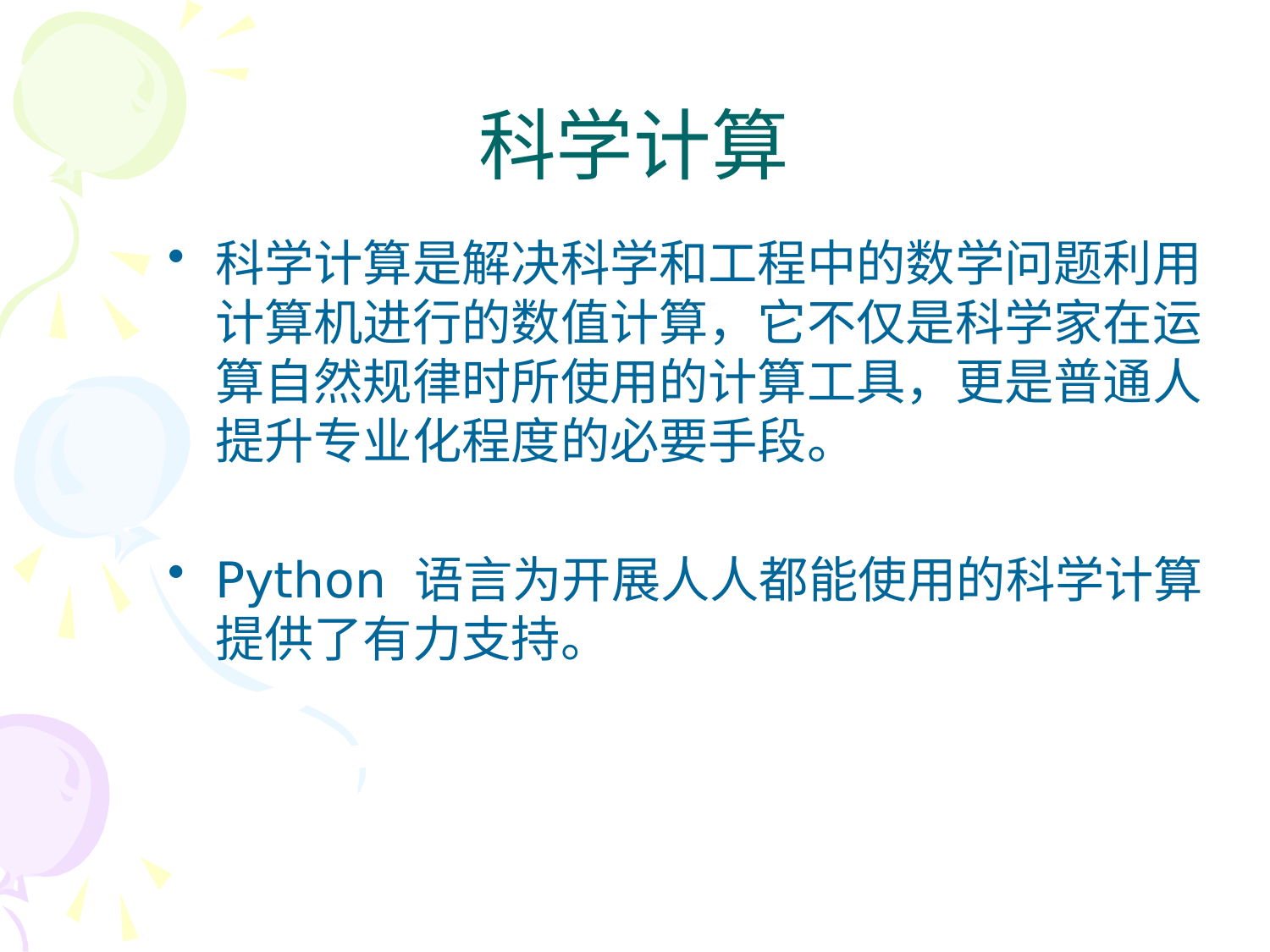

# 科学计算
科学计算是解决科学和工程中的数学问题利用计算机进行的数值计算，它不仅是科学家在运算自然规律时所使用的计算工具，更是普通人提升专业化程度的必要手段。

Python 语言为开展人人都能使用的科学计算提供了有力支持。